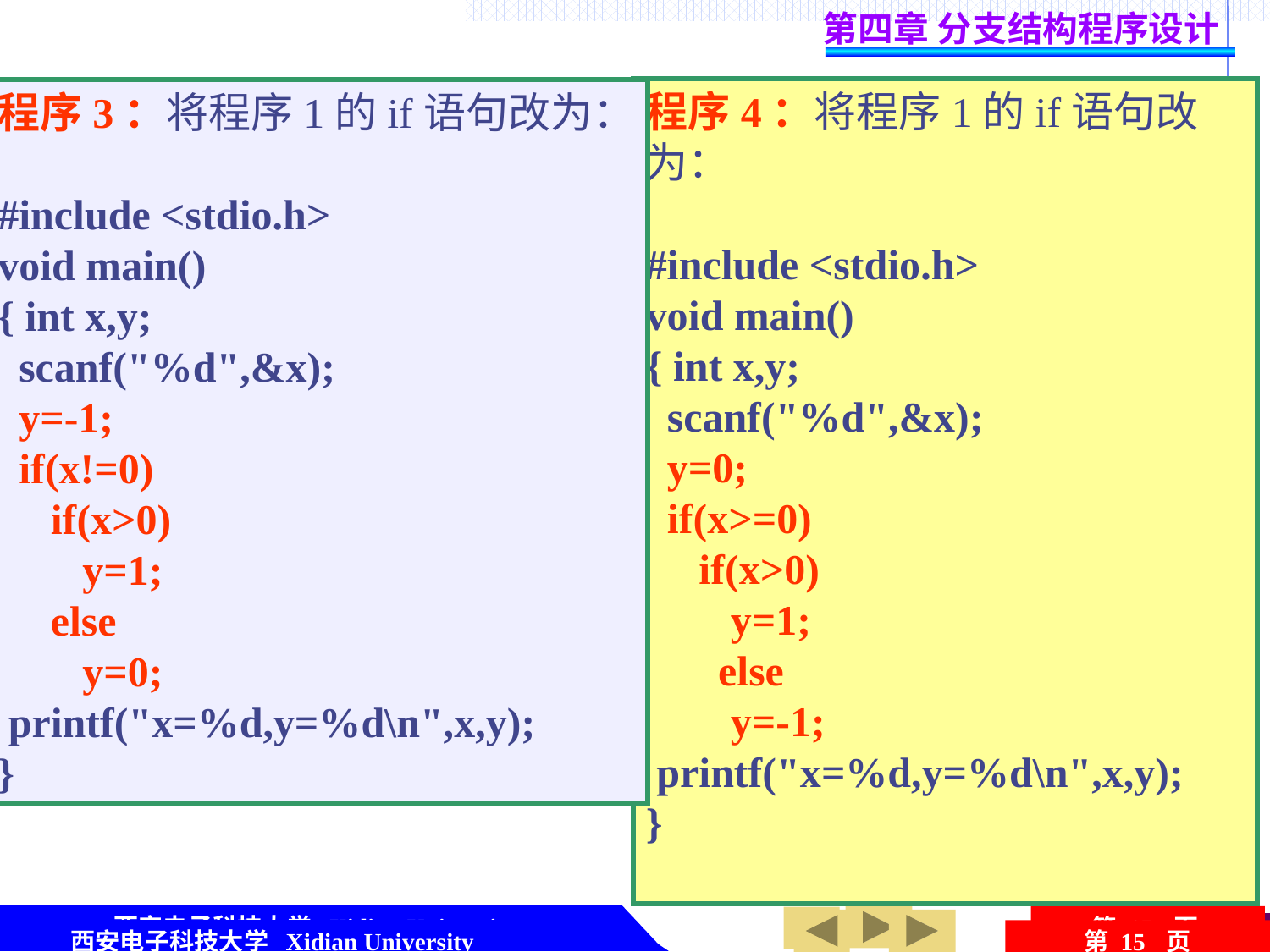

第四章 分支结构程序设计

程序4：将程序1的if语句改为：

#include <stdio.h>
void main()
{ int x,y;
  scanf("%d",&x);
  y=0;
  if(x>=0)
     if(x>0)
        y=1;
 　else
        y=-1;
 printf("x=%d,y=%d\n",x,y);
}

程序3：将程序1的if语句改为：

#include <stdio.h>
void main()
{ int x,y;
  scanf("%d",&x);
  y=-1;
  if(x!=0)
     if(x>0)
        y=1;
     else
        y=0;
 printf("x=%d,y=%d\n",x,y);
}

西安电子科技大学  Xidian University
第 15 页